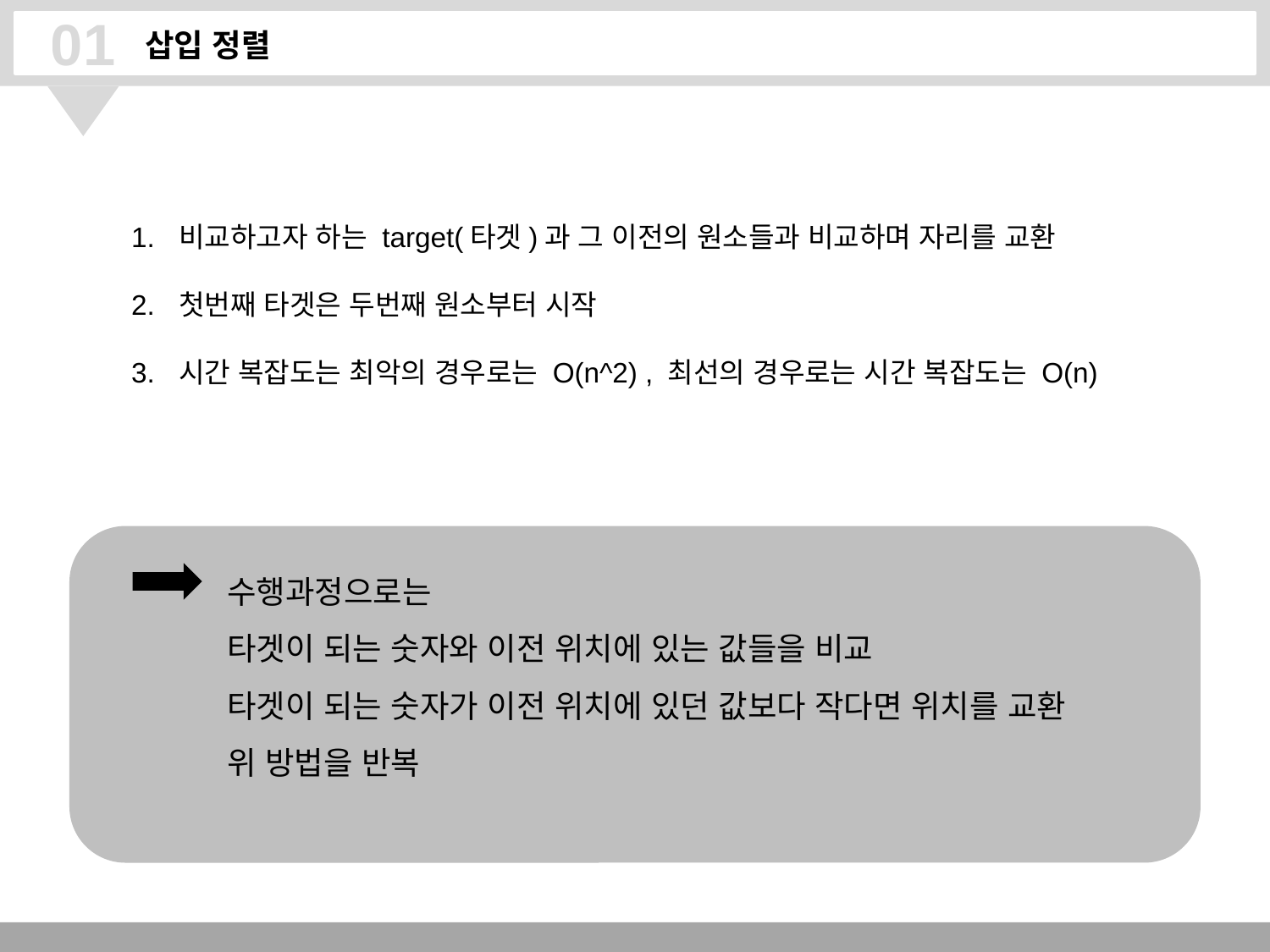

01

삽입 정렬

비교하고자 하는 target(타겟)과 그 이전의 원소들과 비교하며 자리를 교환
첫번째 타겟은 두번째 원소부터 시작
시간 복잡도는 최악의 경우로는 O(n^2) , 최선의 경우로는 시간 복잡도는 O(n)

수행과정으로는
타겟이 되는 숫자와 이전 위치에 있는 값들을 비교
타겟이 되는 숫자가 이전 위치에 있던 값보다 작다면 위치를 교환
위 방법을 반복